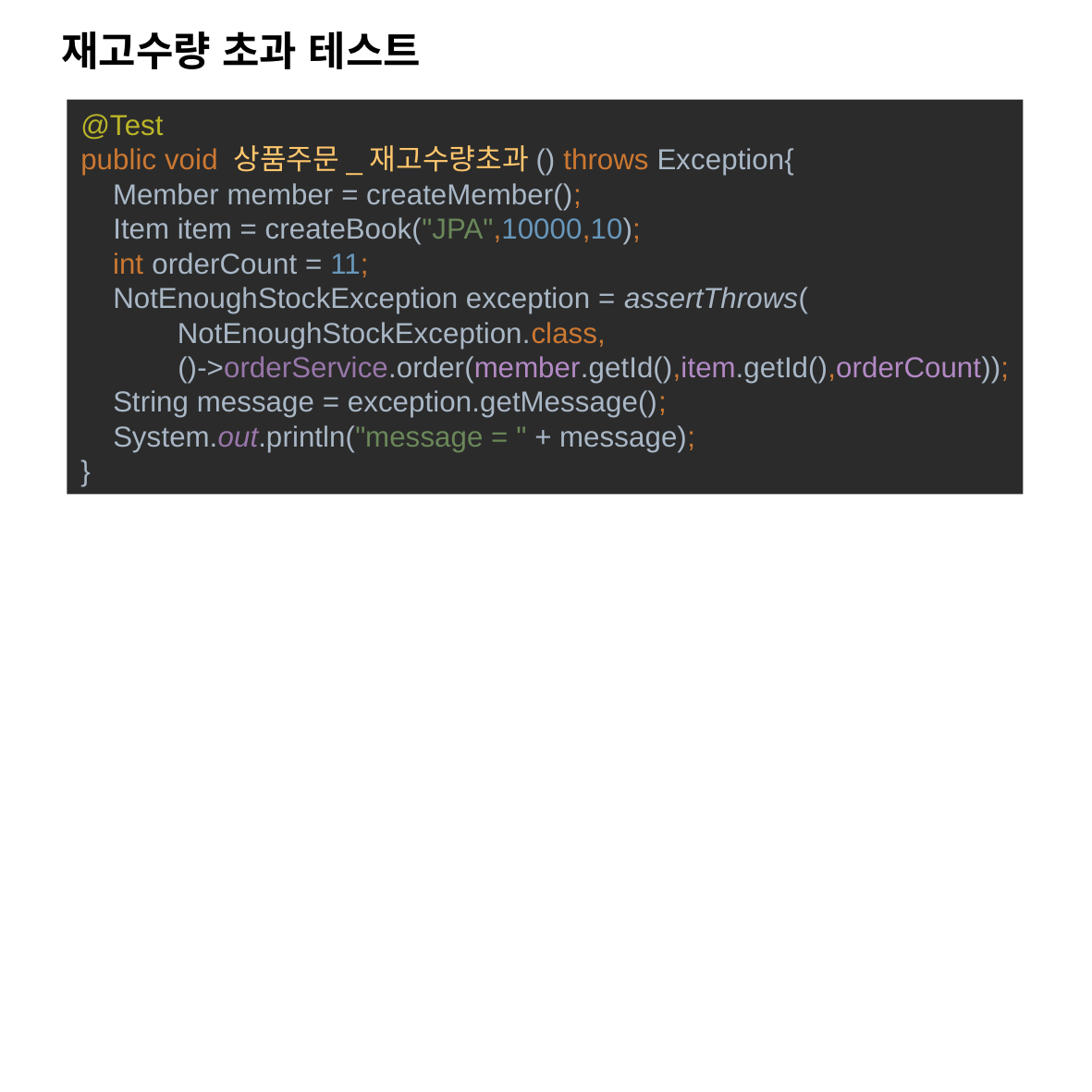

# 재고수량 초과 테스트
@Test
public void 상품주문_재고수량초과() throws Exception{
    Member member = createMember();
    Item item = createBook("JPA",10000,10);
    int orderCount = 11;
    NotEnoughStockException exception = assertThrows(
            NotEnoughStockException.class,
            ()->orderService.order(member.getId(),item.getId(),orderCount));
    String message = exception.getMessage();
    System.out.println("message = " + message);
}